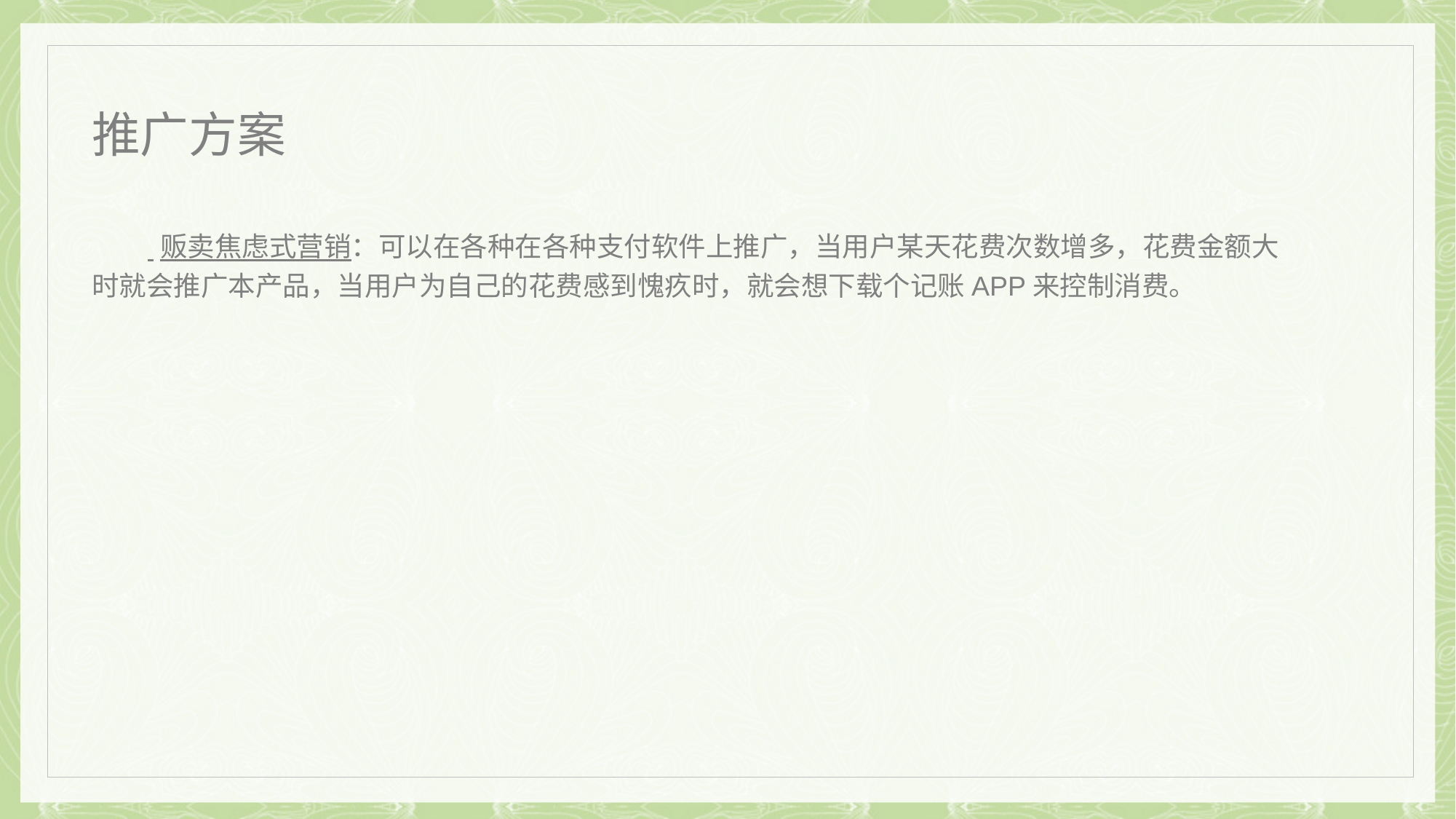

推广方案

          贩卖焦虑式营销：可以在各种在各种支付软件上推广，当用户某天花费次数增多，花费金额大时就会推广本产品，当用户为自己的花费感到愧疚时，就会想下载个记账APP来控制消费。